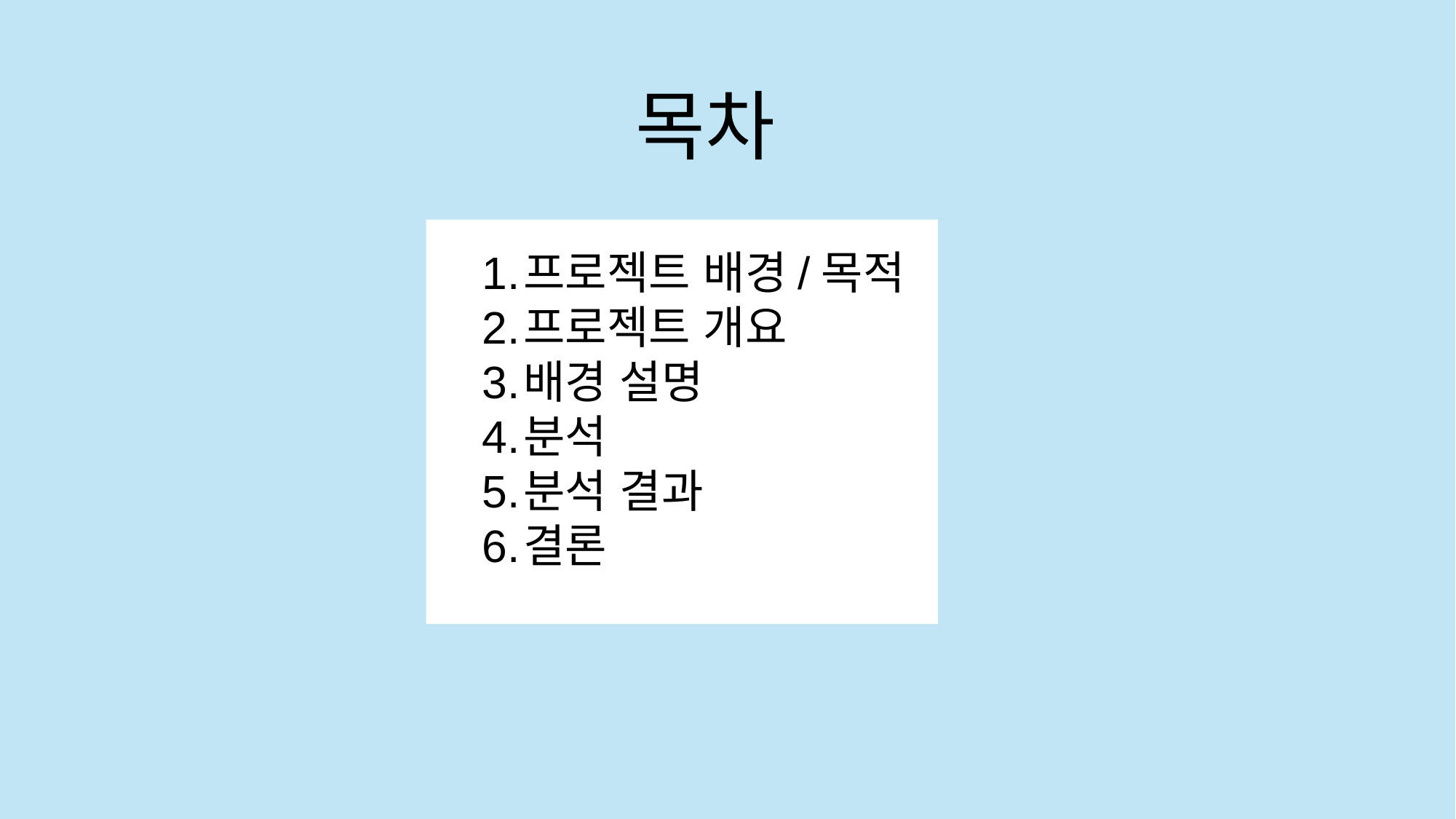

목차

프로젝트 배경/목적
프로젝트 개요
배경 설명
분석
분석 결과
결론